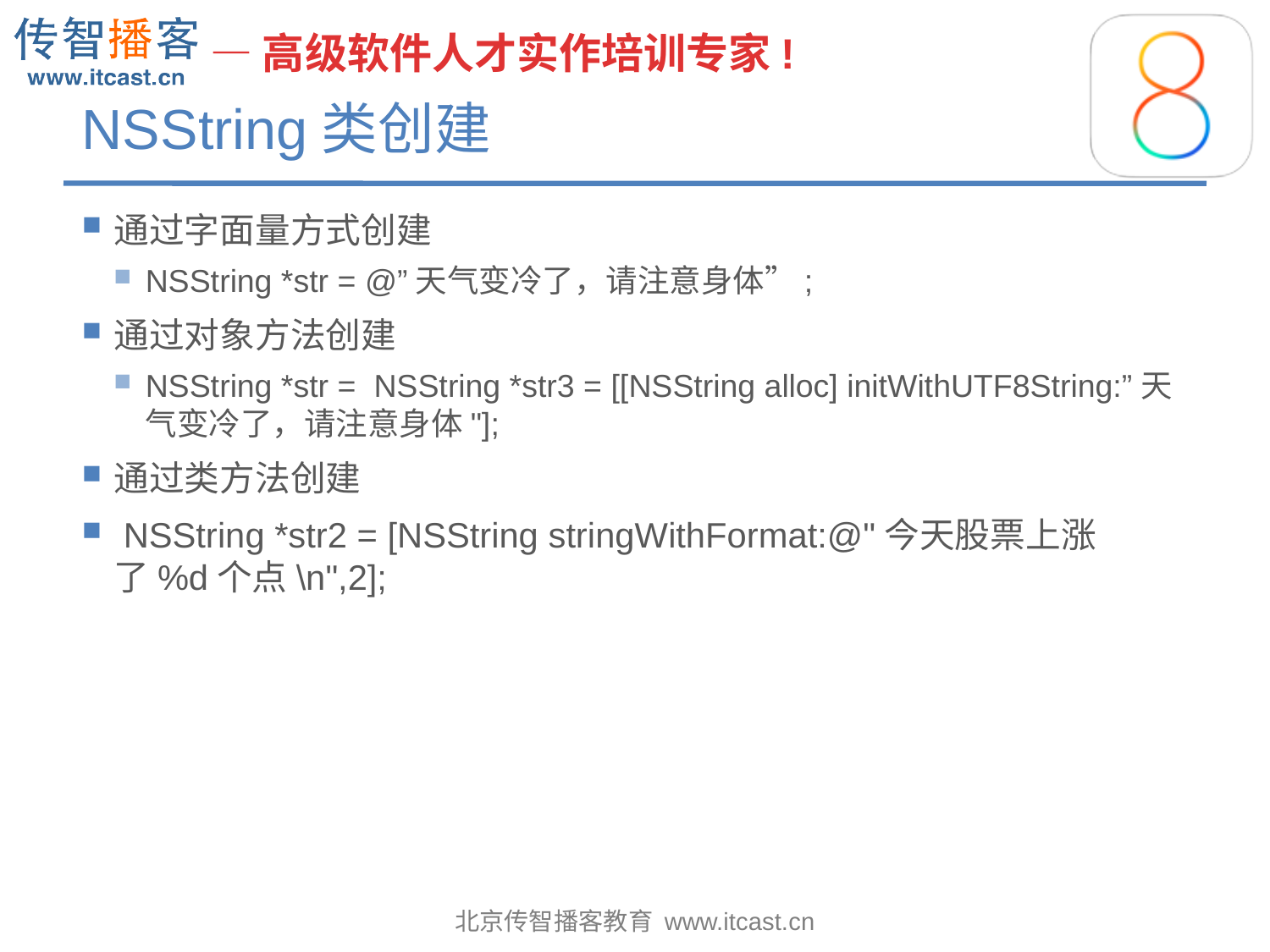

# NSString类创建
通过字面量方式创建
NSString *str = @”天气变冷了，请注意身体”;
通过对象方法创建
NSString *str =  NSString *str3 = [[NSString alloc] initWithUTF8String:”天气变冷了，请注意身体"];
通过类方法创建
 NSString *str2 = [NSString stringWithFormat:@"今天股票上涨了%d个点\n",2];